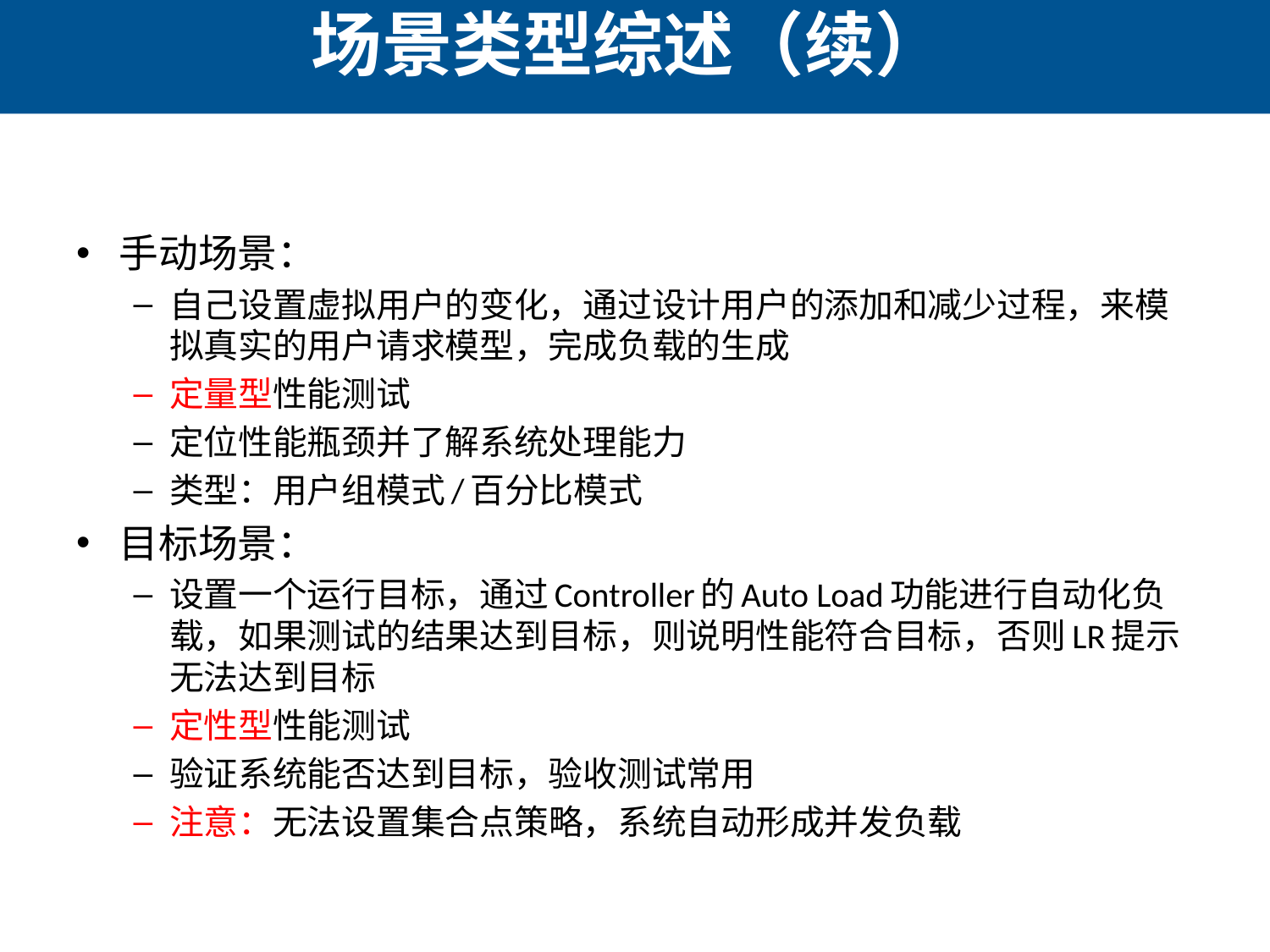

# 场景类型综述（续）
手动场景：
自己设置虚拟用户的变化，通过设计用户的添加和减少过程，来模拟真实的用户请求模型，完成负载的生成
定量型性能测试
定位性能瓶颈并了解系统处理能力
类型：用户组模式/百分比模式
目标场景：
设置一个运行目标，通过Controller的Auto Load功能进行自动化负载，如果测试的结果达到目标，则说明性能符合目标，否则LR提示无法达到目标
定性型性能测试
验证系统能否达到目标，验收测试常用
注意：无法设置集合点策略，系统自动形成并发负载